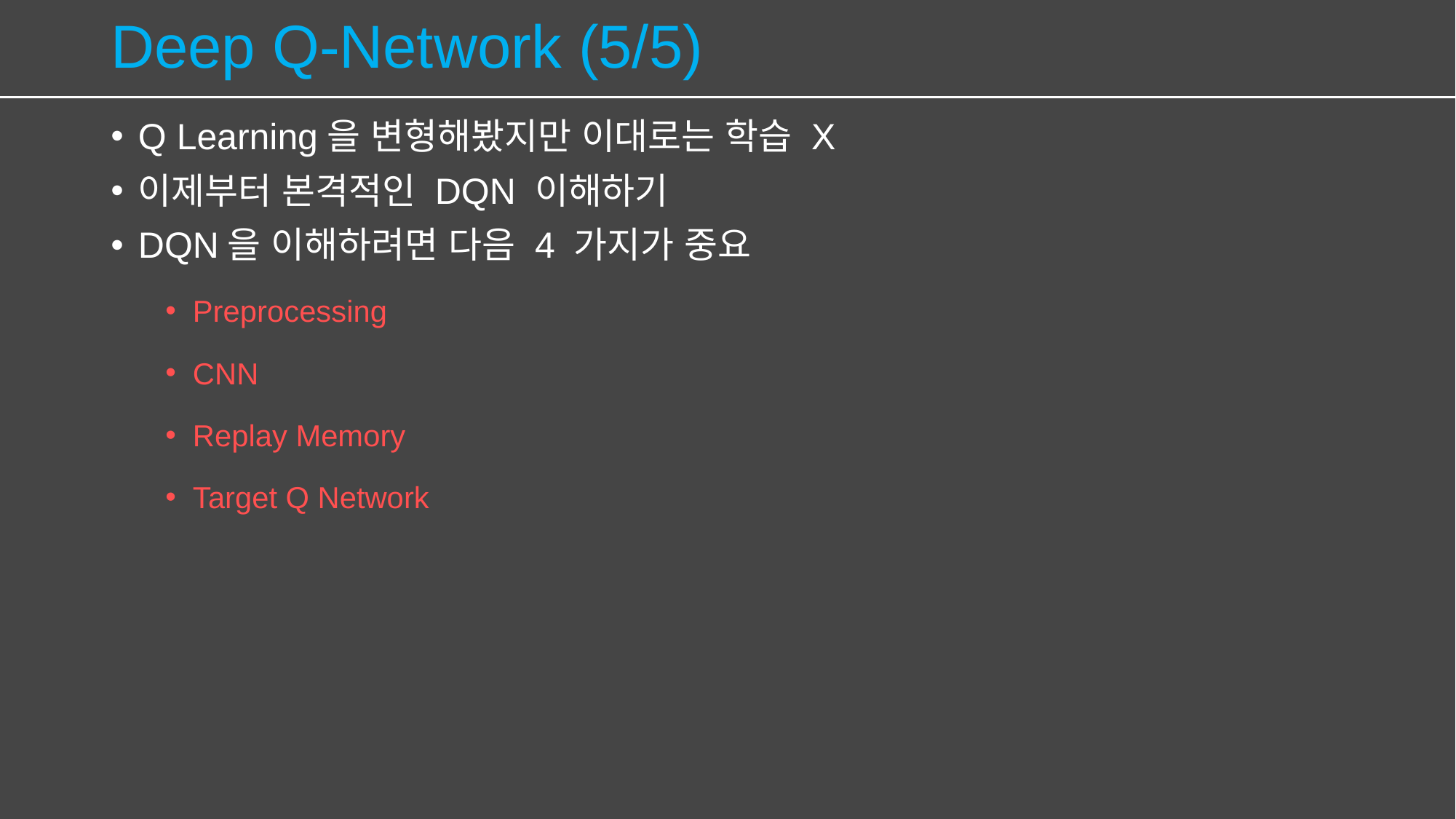

# Deep Q-Network (5/5)
Q Learning을 변형해봤지만 이대로는 학습 X
이제부터 본격적인 DQN 이해하기
DQN을 이해하려면 다음 4 가지가 중요
Preprocessing
CNN
Replay Memory
Target Q Network